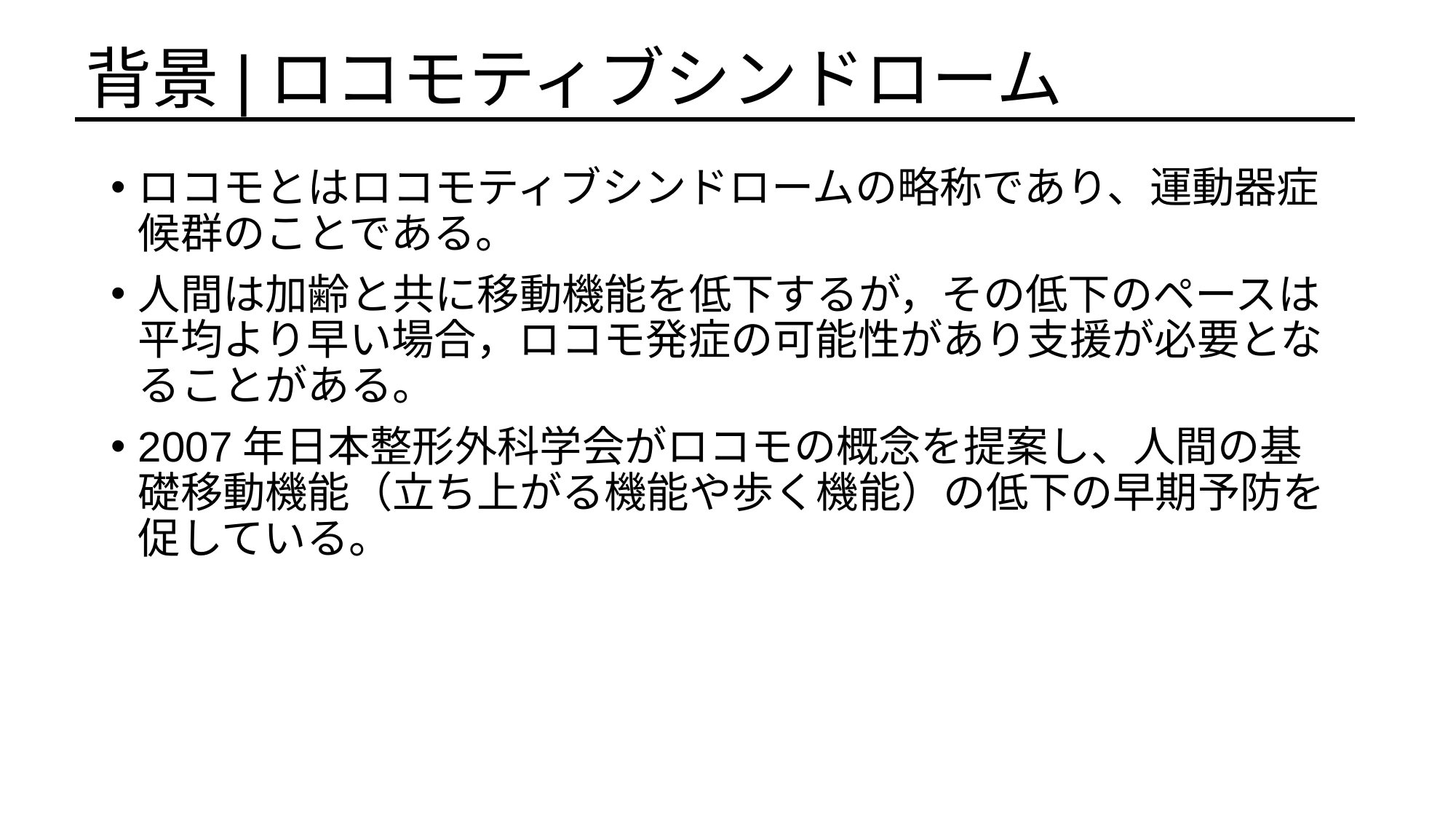

# 背景|ロコモティブシンドローム
ロコモとはロコモティブシンドロームの略称であり、運動器症候群のことである。
人間は加齢と共に移動機能を低下するが，その低下のペースは平均より早い場合，ロコモ発症の可能性があり支援が必要となることがある。
2007年日本整形外科学会がロコモの概念を提案し、人間の基礎移動機能（立ち上がる機能や歩く機能）の低下の早期予防を促している。